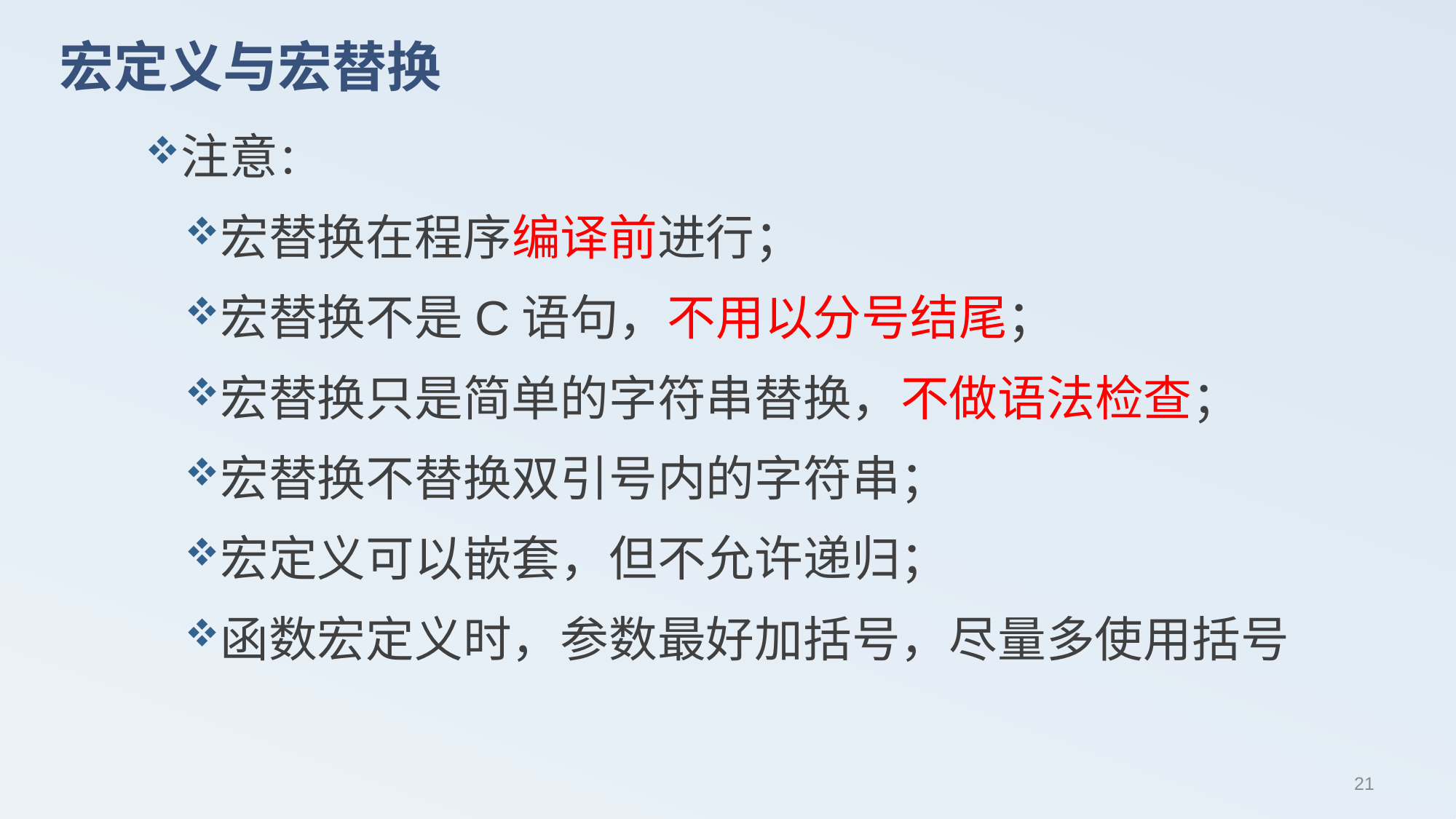

# 宏定义与宏替换
注意：
宏替换在程序编译前进行；
宏替换不是C语句，不用以分号结尾；
宏替换只是简单的字符串替换，不做语法检查；
宏替换不替换双引号内的字符串；
宏定义可以嵌套，但不允许递归；
函数宏定义时，参数最好加括号，尽量多使用括号